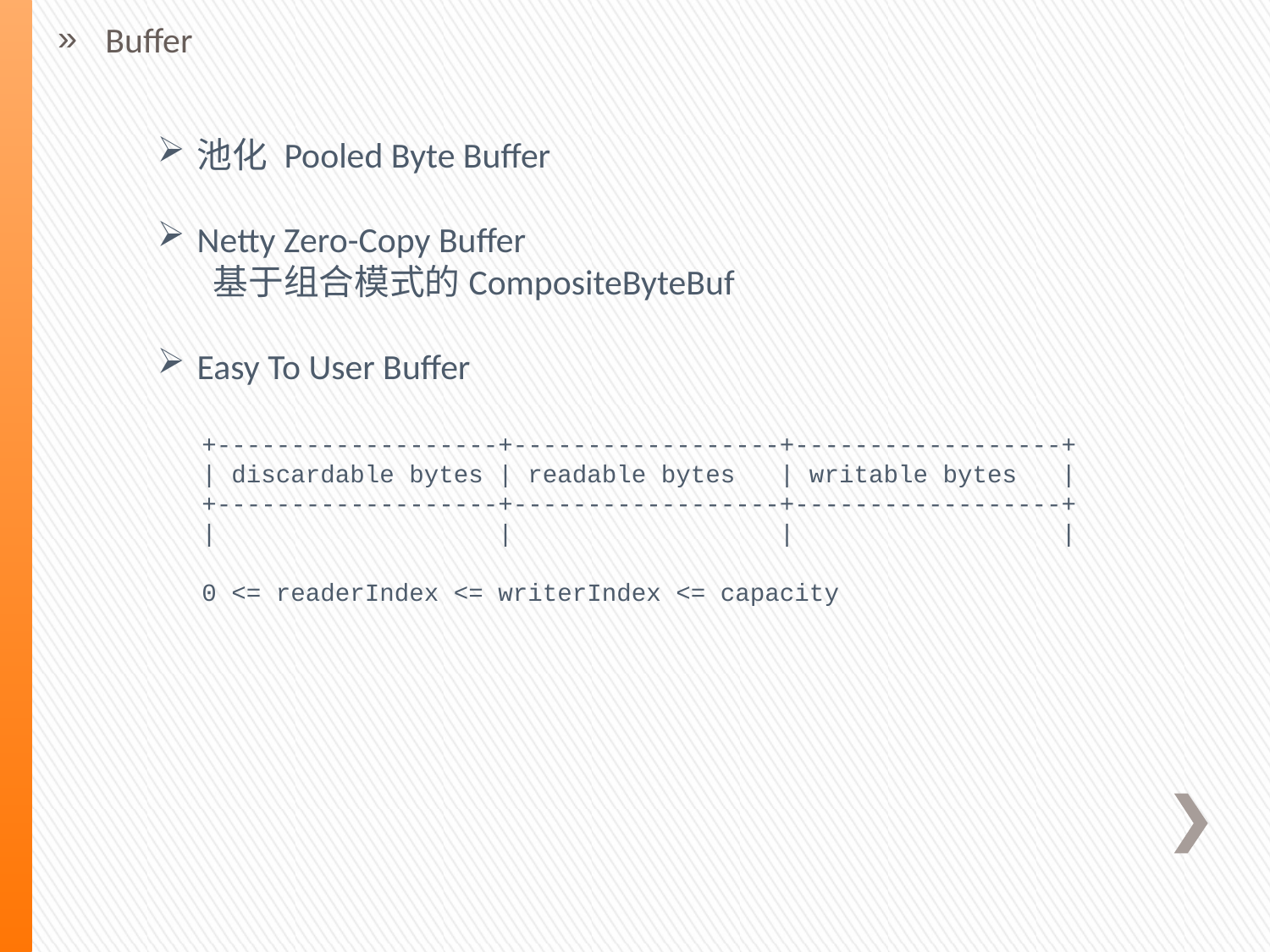

Buffer
池化 Pooled Byte Buffer

Netty Zero-Copy Buffer
      基于组合模式的CompositeByteBuf

Easy To User Buffer

   +-------------------+------------------+------------------+
   | discardable bytes | readable bytes   | writable bytes   |
   +-------------------+------------------+------------------+
   |                   |                  |                  |

   0 <= readerIndex <= writerIndex <= capacity